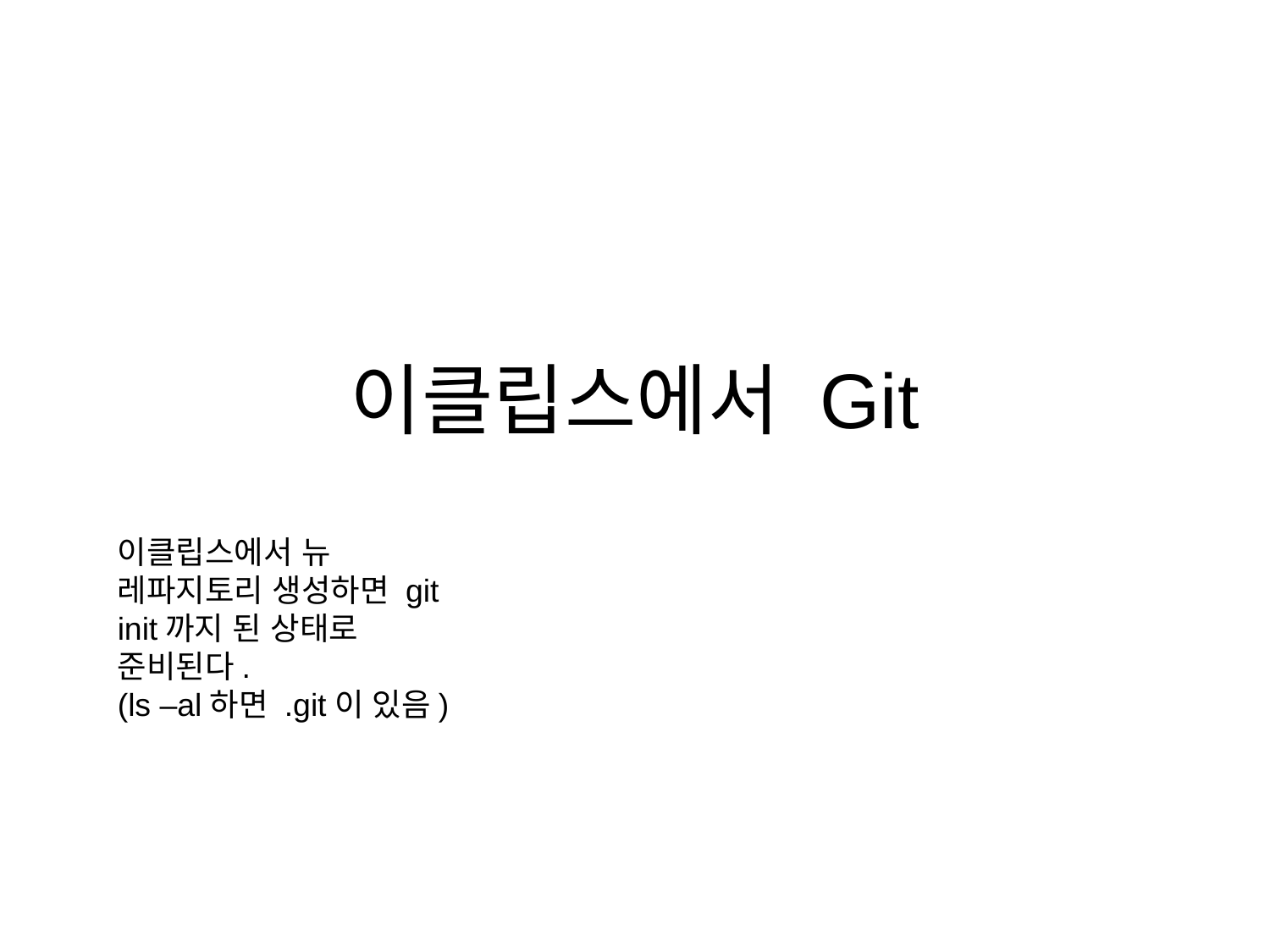

# 이클립스에서 Git
이클립스에서 뉴 레파지토리 생성하면 git init까지 된 상태로 준비된다.
(ls –al하면 .git이 있음)